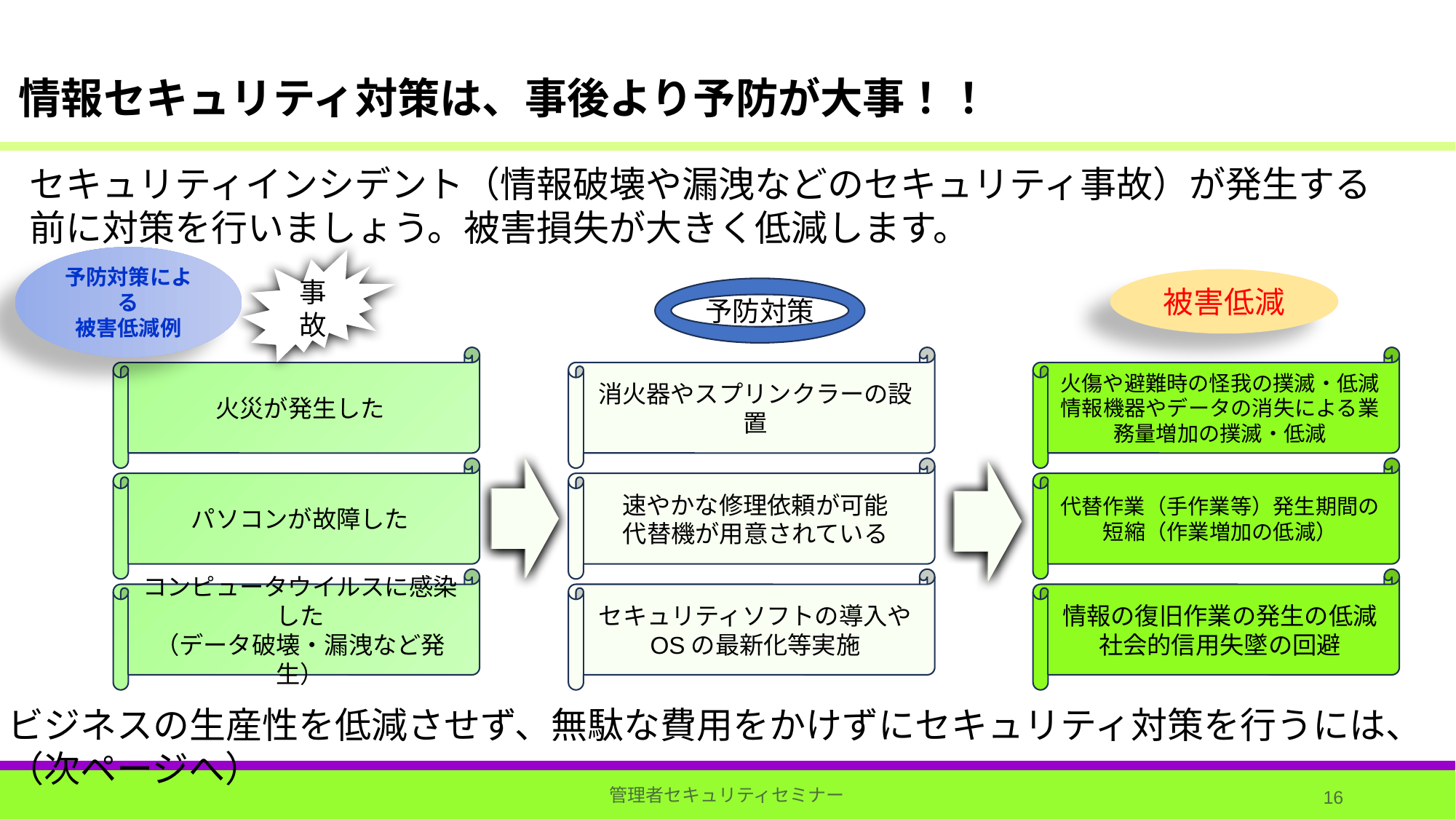

# 情報セキュリティ対策は、事後より予防が大事！！
セキュリティインシデント（情報破壊や漏洩などのセキュリティ事故）が発生する前に対策を行いましょう。被害損失が大きく低減します。
予防対策による
被害低減例
事故
被害低減
予防対策
火災が発生した
消火器やスプリンクラーの設置
火傷や避難時の怪我の撲滅・低減
情報機器やデータの消失による業務量増加の撲滅・低減
パソコンが故障した

速やかな修理依頼が可能
代替機が用意されている
代替作業（手作業等）発生期間の短縮（作業増加の低減）

コンピュータウイルスに感染した
（データ破壊・漏洩など発生）
セキュリティソフトの導入や
OSの最新化等実施
情報の復旧作業の発生の低減
社会的信用失墜の回避
ビジネスの生産性を低減させず、無駄な費用をかけずにセキュリティ対策を行うには、（次ページへ）
管理者セキュリティセミナー
16